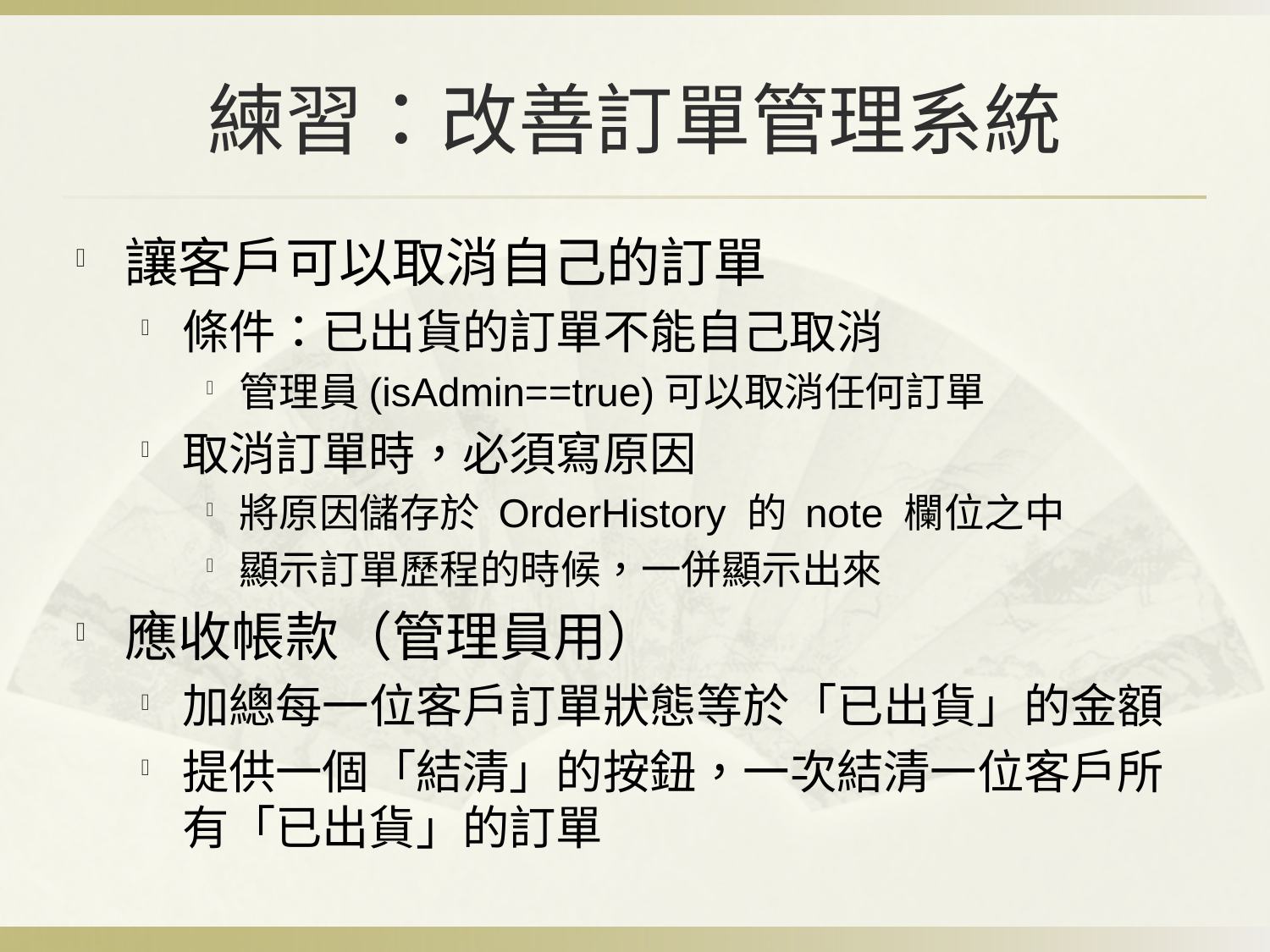

# 練習：改善訂單管理系統
讓客戶可以取消自己的訂單
條件：已出貨的訂單不能自己取消
管理員(isAdmin==true)可以取消任何訂單
取消訂單時，必須寫原因
將原因儲存於 OrderHistory 的 note 欄位之中
顯示訂單歷程的時候，一併顯示出來
應收帳款（管理員用）
加總每一位客戶訂單狀態等於「已出貨」的金額
提供一個「結清」的按鈕，一次結清一位客戶所有「已出貨」的訂單